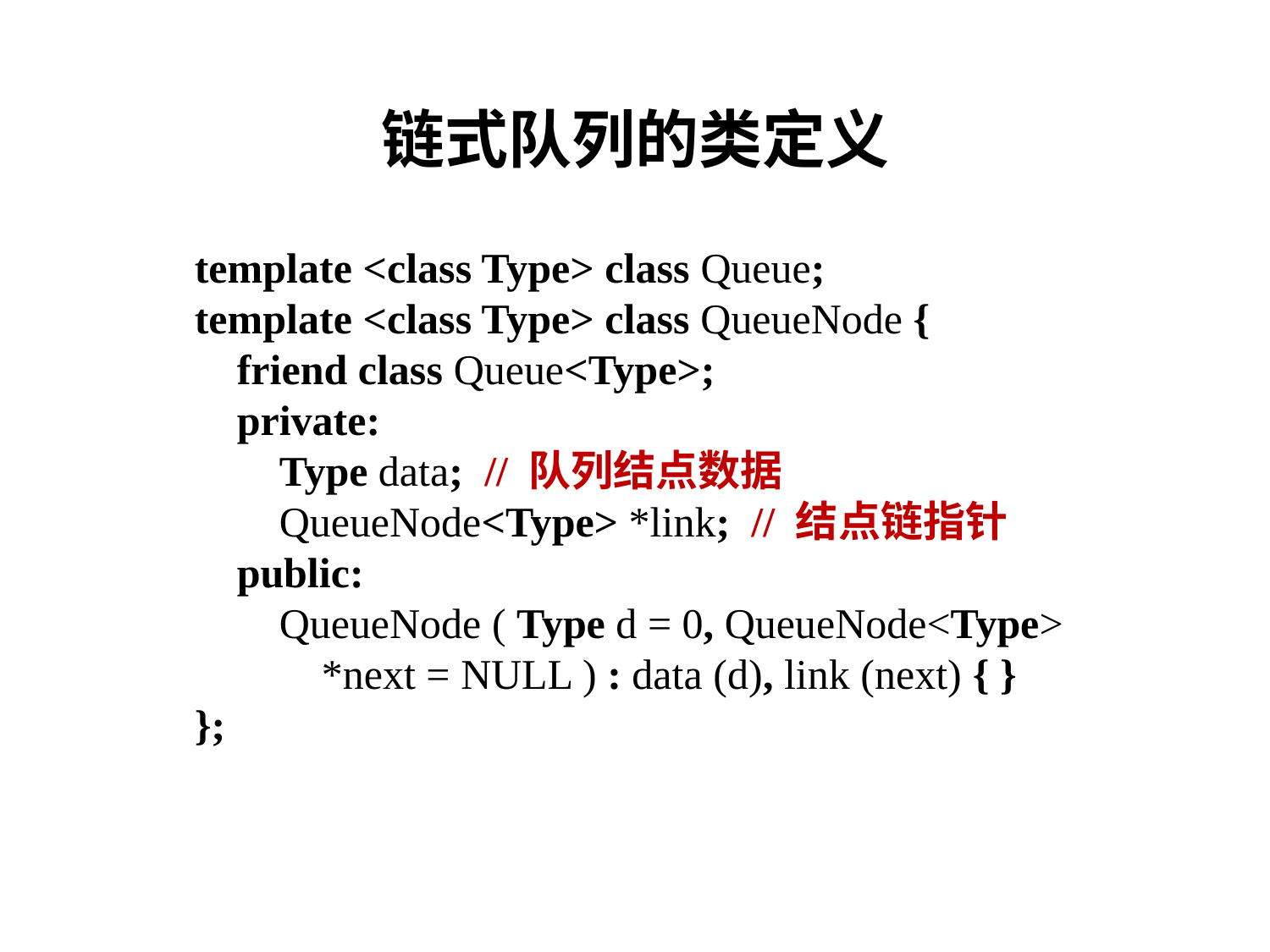

# 链式队列的类定义
template <class Type> class Queue;
template <class Type> class QueueNode {
    friend class Queue<Type>;
    private:
        Type data;  // 队列结点数据
        QueueNode<Type> *link;  // 结点链指针
    public:
        QueueNode ( Type d = 0, QueueNode<Type>
            *next = NULL ) : data (d), link (next) { }
};